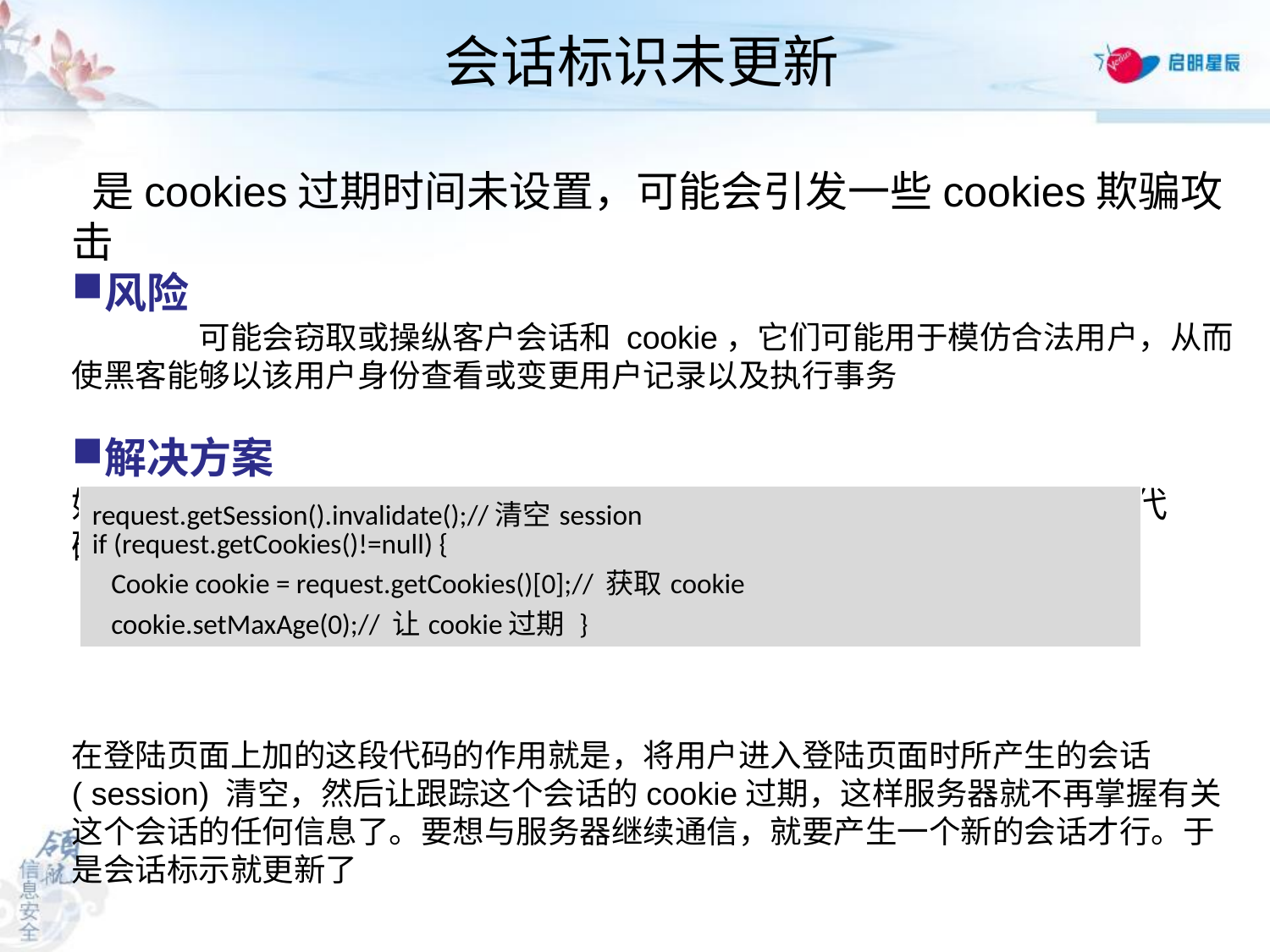

# 会话标识未更新
 是cookies过期时间未设置，可能会引发一些cookies欺骗攻击
风险
	可能会窃取或操纵客户会话和 cookie，它们可能用于模仿合法用户，从而使黑客能够以该用户身份查看或变更用户记录以及执行事务

解决方案
始终生成新的会话，供用户成功认证时登录。在登录页面上加上一段代码：

在登陆页面上加的这段代码的作用就是，将用户进入登陆页面时所产生的会话( session) 清空，然后让跟踪这个会话的cookie过期，这样服务器就不再掌握有关这个会话的任何信息了。要想与服务器继续通信，就要产生一个新的会话才行。于是会话标示就更新了
| request.getSession().invalidate();//清空session if (request.getCookies()!=null) {   Cookie cookie = request.getCookies()[0];// 获取cookie   cookie.setMaxAge(0);// 让cookie过期 } |
| --- |